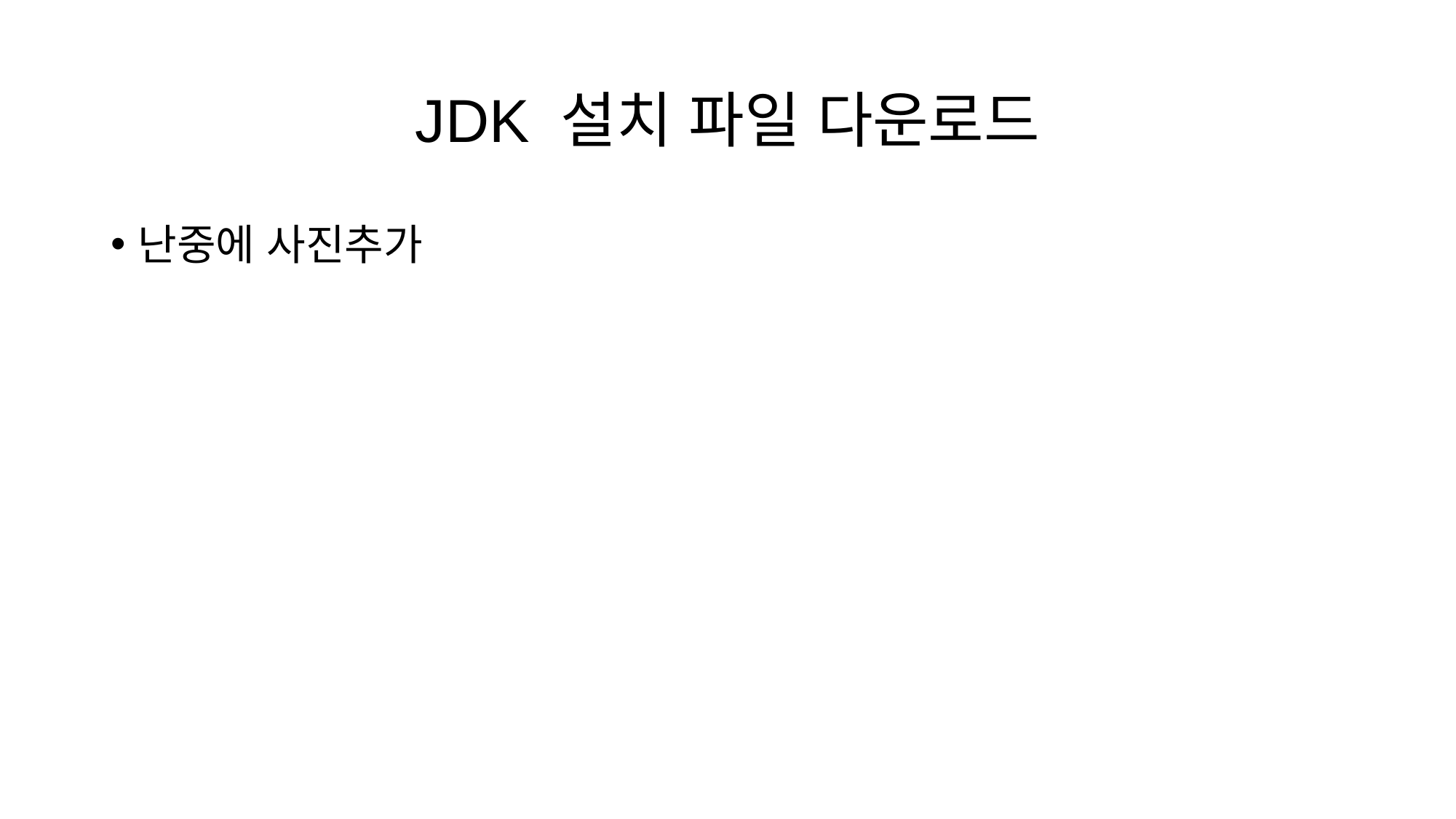

# JDK 설치 파일 다운로드
난중에 사진추가